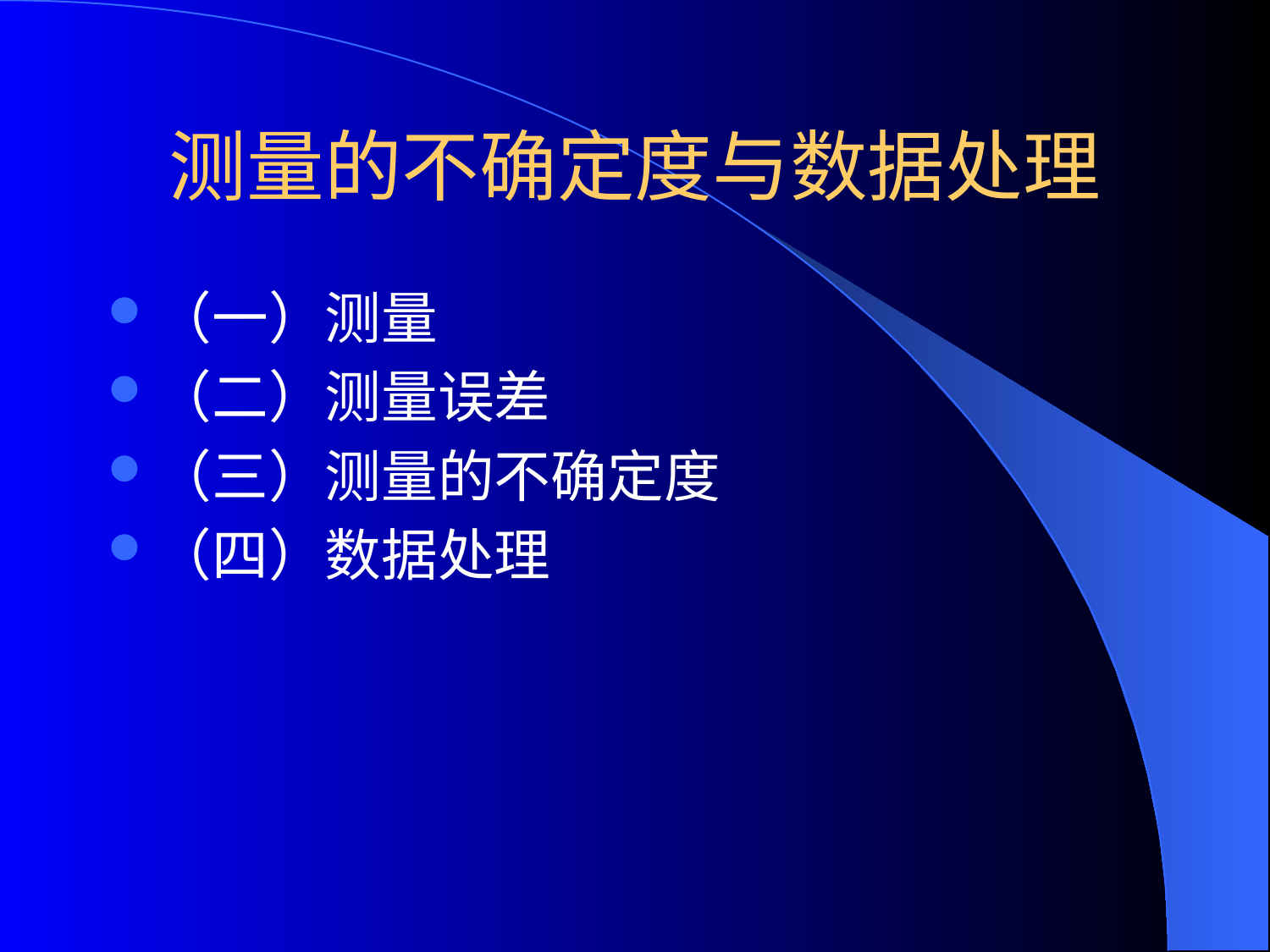

测量的不确定度与数据处理
（一）测量
（二）测量误差
（三）测量的不确定度
（四）数据处理